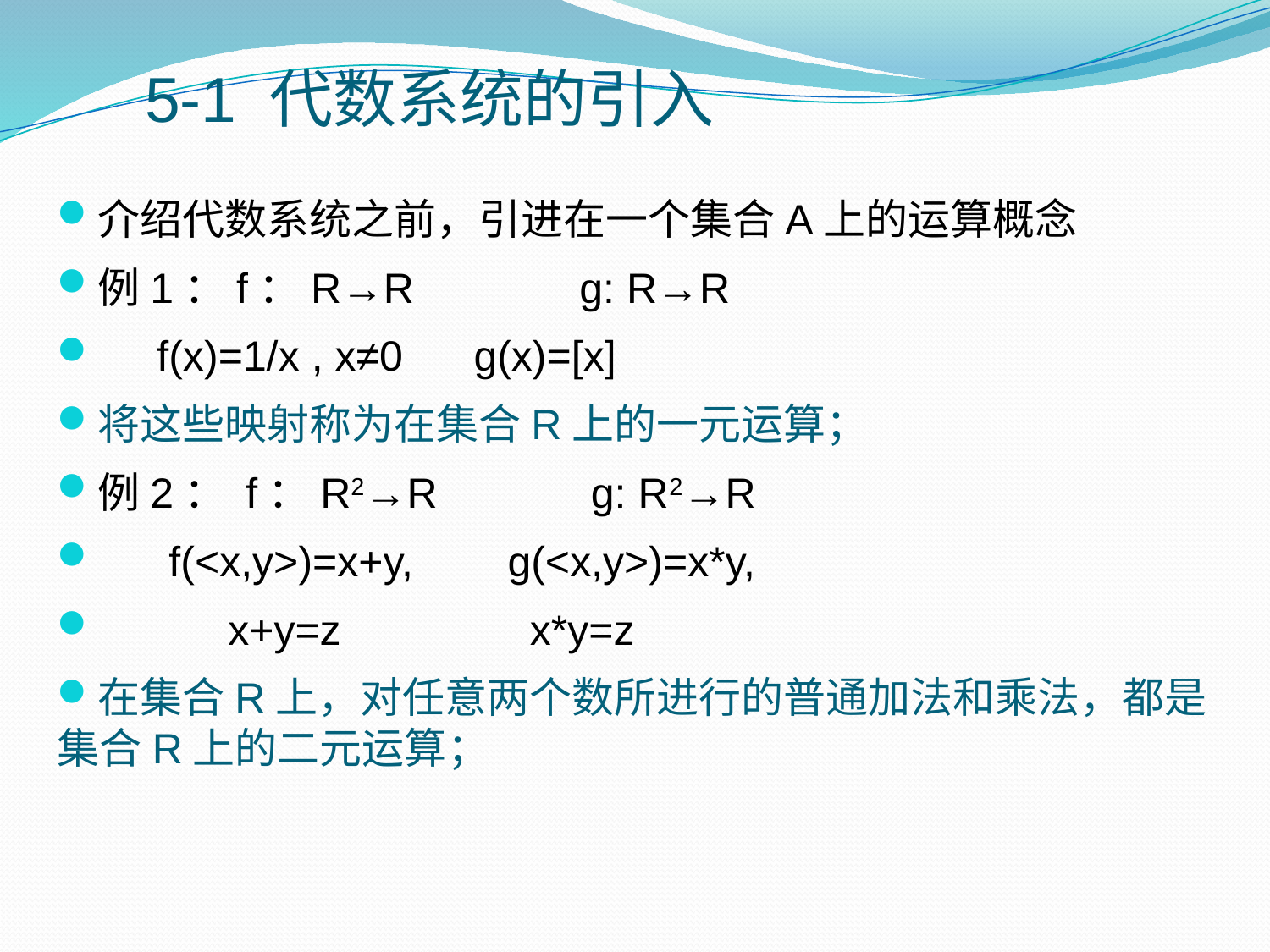

5-1 代数系统的引入
介绍代数系统之前，引进在一个集合A上的运算概念
例1：f：R→R              g: R→R
     f(x)=1/x , x≠0      g(x)=[x]
将这些映射称为在集合R上的一元运算；
例2： f：R2→R             g: R2→R
      f(<x,y>)=x+y,        g(<x,y>)=x*y,
           x+y=z                x*y=z
在集合R上，对任意两个数所进行的普通加法和乘法，都是集合R上的二元运算；